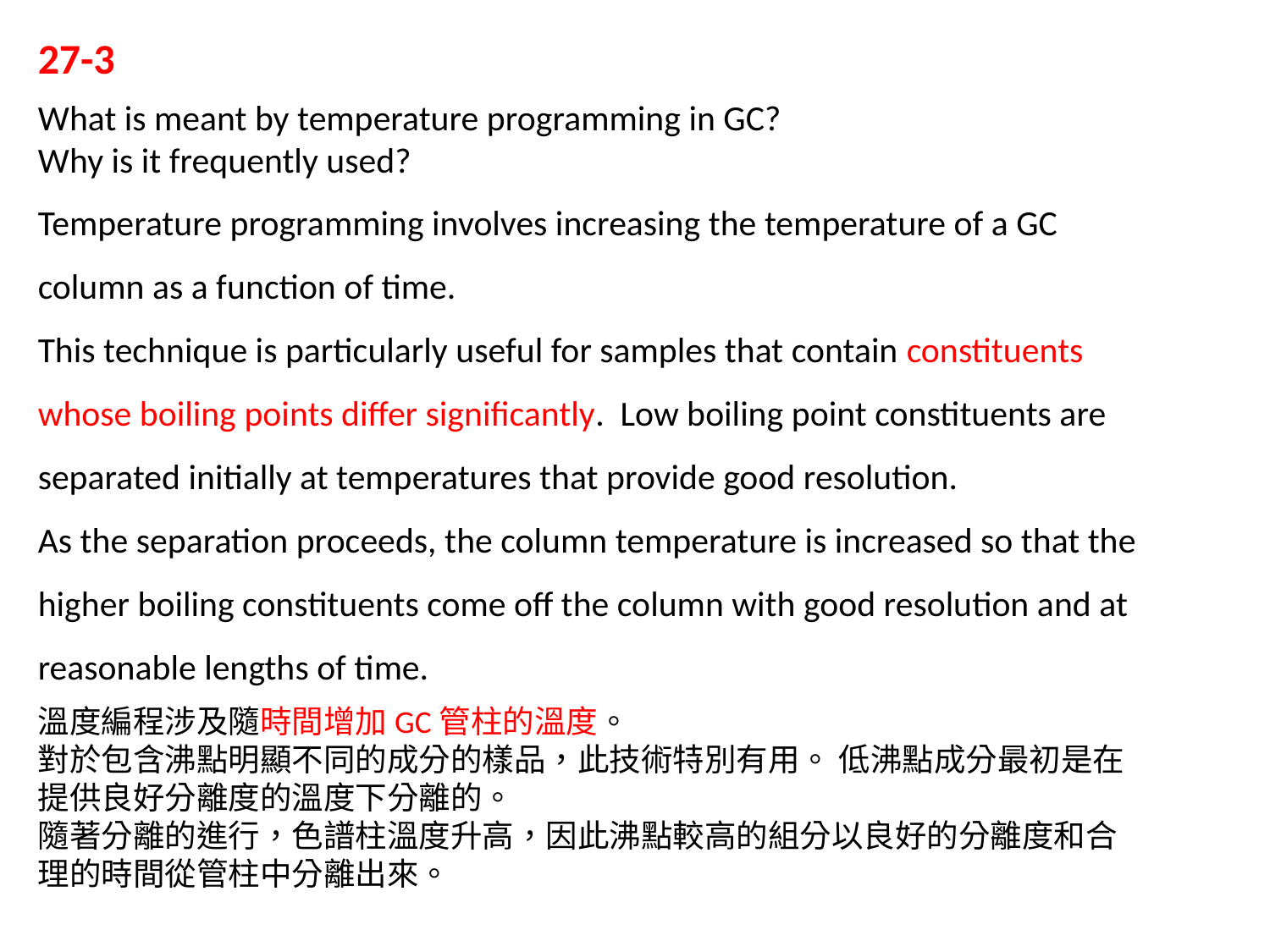

27-3
What is meant by temperature programming in GC?
Why is it frequently used?
Temperature programming involves increasing the temperature of a GC column as a function of time.
This technique is particularly useful for samples that contain constituents whose boiling points differ significantly.  Low boiling point constituents are separated initially at temperatures that provide good resolution.
As the separation proceeds, the column temperature is increased so that the higher boiling constituents come off the column with good resolution and at reasonable lengths of time.
溫度編程涉及隨時間增加GC管柱的溫度。
對於包含沸點明顯不同的成分的樣品，此技術特別有用。 低沸點成分最初是在提供良好分離度的溫度下分離的。
隨著分離的進行，色譜柱溫度升高，因此沸點較高的組分以良好的分離度和合理的時間從管柱中分離出來。